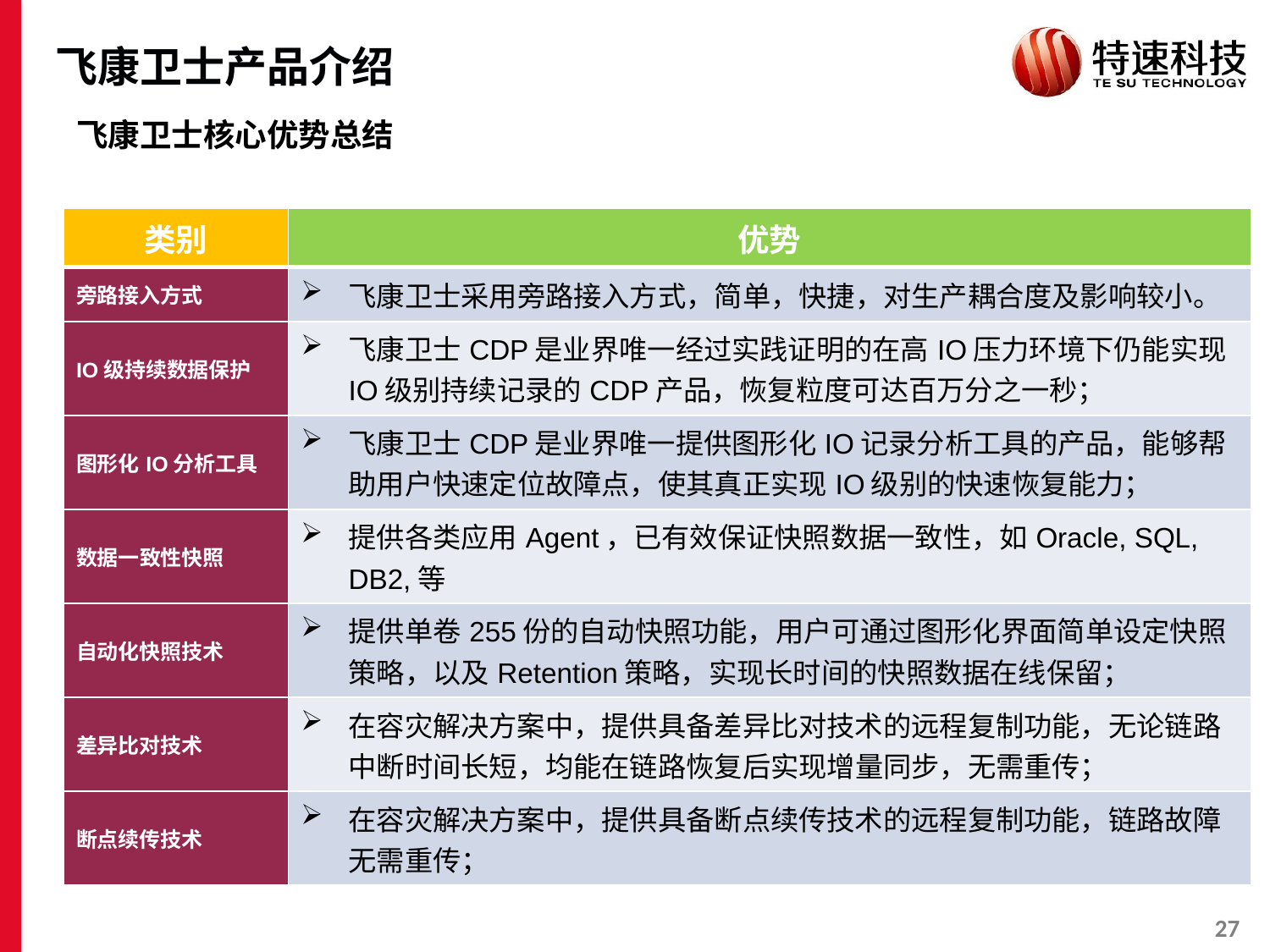

# 飞康卫士产品介绍
飞康卫士核心优势总结
| 类别 | 优势 |
| --- | --- |
| 旁路接入方式 | 飞康卫士采用旁路接入方式，简单，快捷，对生产耦合度及影响较小。 |
| IO级持续数据保护 | 飞康卫士CDP是业界唯一经过实践证明的在高IO压力环境下仍能实现IO级别持续记录的CDP产品，恢复粒度可达百万分之一秒； |
| 图形化IO分析工具 | 飞康卫士CDP是业界唯一提供图形化IO记录分析工具的产品，能够帮助用户快速定位故障点，使其真正实现IO级别的快速恢复能力； |
| 数据一致性快照 | 提供各类应用Agent，已有效保证快照数据一致性，如Oracle, SQL, DB2,等 |
| 自动化快照技术 | 提供单卷255份的自动快照功能，用户可通过图形化界面简单设定快照策略，以及Retention策略，实现长时间的快照数据在线保留； |
| 差异比对技术 | 在容灾解决方案中，提供具备差异比对技术的远程复制功能，无论链路中断时间长短，均能在链路恢复后实现增量同步，无需重传； |
| 断点续传技术 | 在容灾解决方案中，提供具备断点续传技术的远程复制功能，链路故障无需重传； |
27